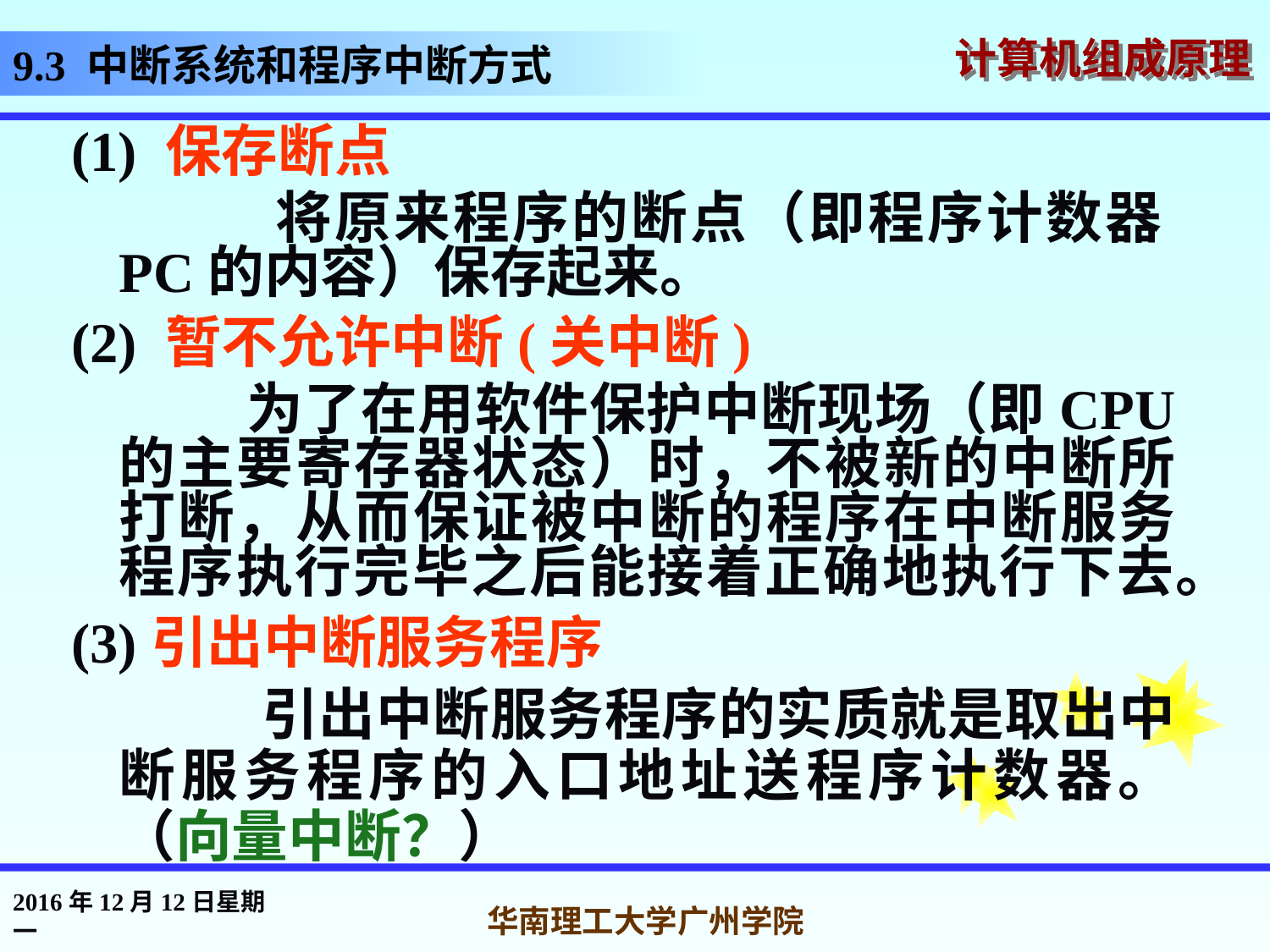

# 9.3 中断系统和程序中断方式
(1) 保存断点
            将原来程序的断点（即程序计数器PC的内容）保存起来。
(2) 暂不允许中断(关中断)
            为了在用软件保护中断现场（即CPU 的主要寄存器状态）时，不被新的中断所打断，从而保证被中断的程序在中断服务程序执行完毕之后能接着正确地执行下去。
(3)引出中断服务程序
             引出中断服务程序的实质就是取出中断服务程序的入口地址送程序计数器。（向量中断？）
2016年12月12日星期一
华南理工大学广州学院